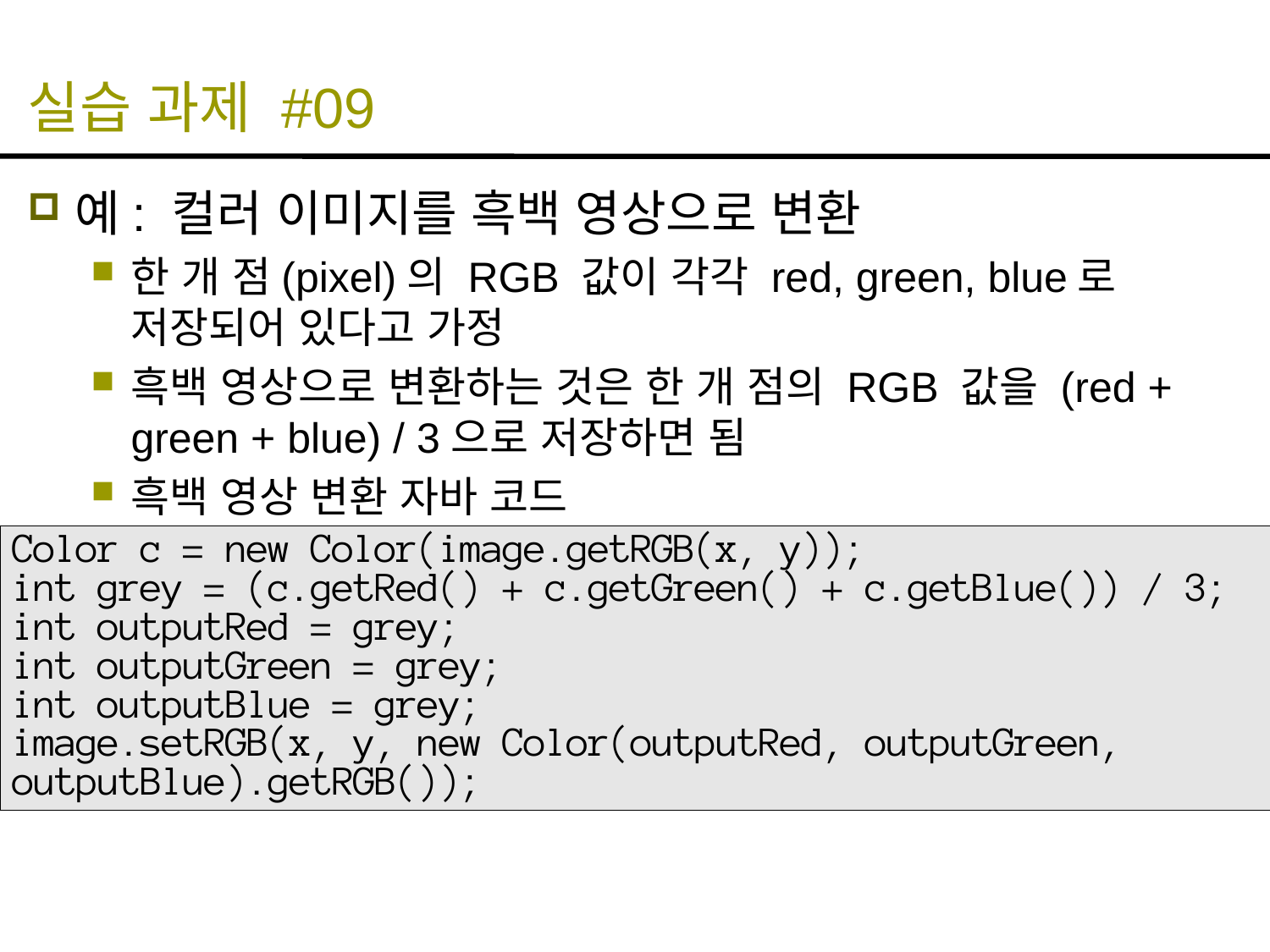

# 실습 과제 #09
예: 컬러 이미지를 흑백 영상으로 변환
한 개 점(pixel)의 RGB 값이 각각 red, green, blue로 저장되어 있다고 가정
흑백 영상으로 변환하는 것은 한 개 점의 RGB 값을 (red + green + blue) / 3으로 저장하면 됨
흑백 영상 변환 자바 코드
Color c = new Color(image.getRGB(x, y));
int grey = (c.getRed() + c.getGreen() + c.getBlue()) / 3;
int outputRed = grey;
int outputGreen = grey;
int outputBlue = grey;
image.setRGB(x, y, new Color(outputRed, outputGreen, outputBlue).getRGB());